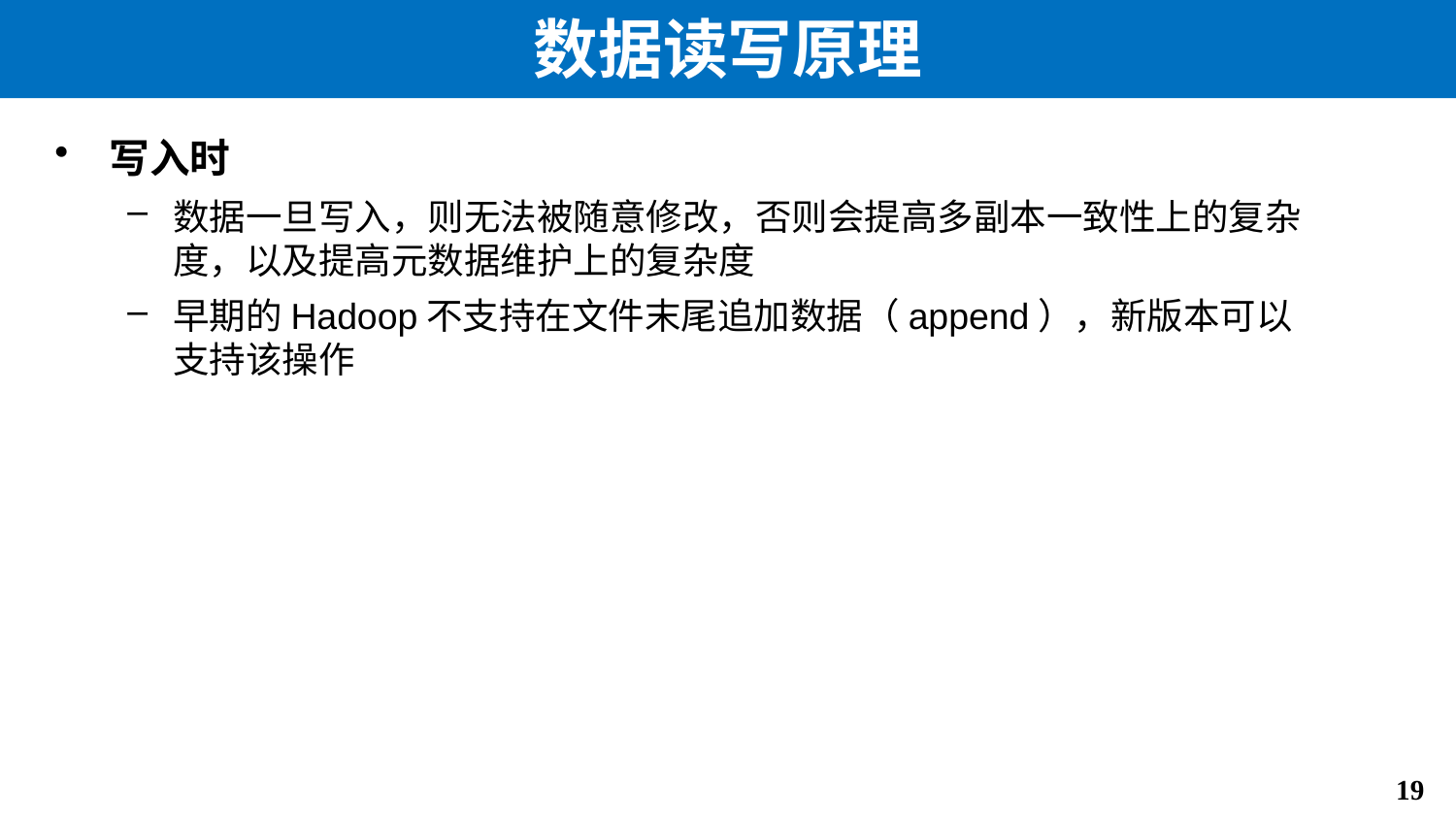

# 数据读写原理
写入时
数据一旦写入，则无法被随意修改，否则会提高多副本一致性上的复杂度，以及提高元数据维护上的复杂度
早期的Hadoop不支持在文件末尾追加数据（append），新版本可以支持该操作